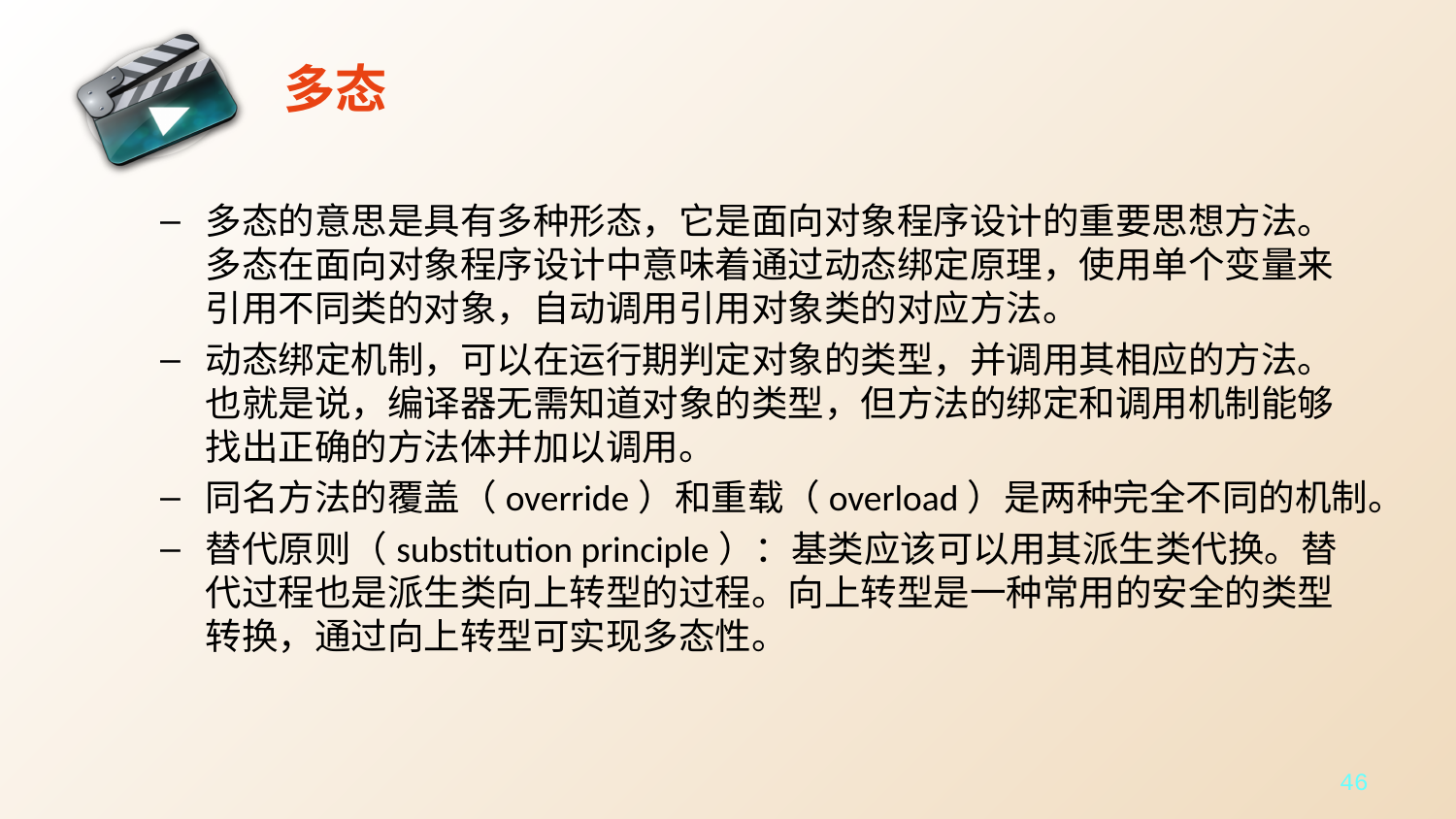

# 多态
多态的意思是具有多种形态，它是面向对象程序设计的重要思想方法。多态在面向对象程序设计中意味着通过动态绑定原理，使用单个变量来引用不同类的对象，自动调用引用对象类的对应方法。
动态绑定机制，可以在运行期判定对象的类型，并调用其相应的方法。也就是说，编译器无需知道对象的类型，但方法的绑定和调用机制能够找出正确的方法体并加以调用。
同名方法的覆盖（override）和重载（overload）是两种完全不同的机制。
替代原则（substitution principle）：基类应该可以用其派生类代换。替代过程也是派生类向上转型的过程。向上转型是一种常用的安全的类型转换，通过向上转型可实现多态性。
46